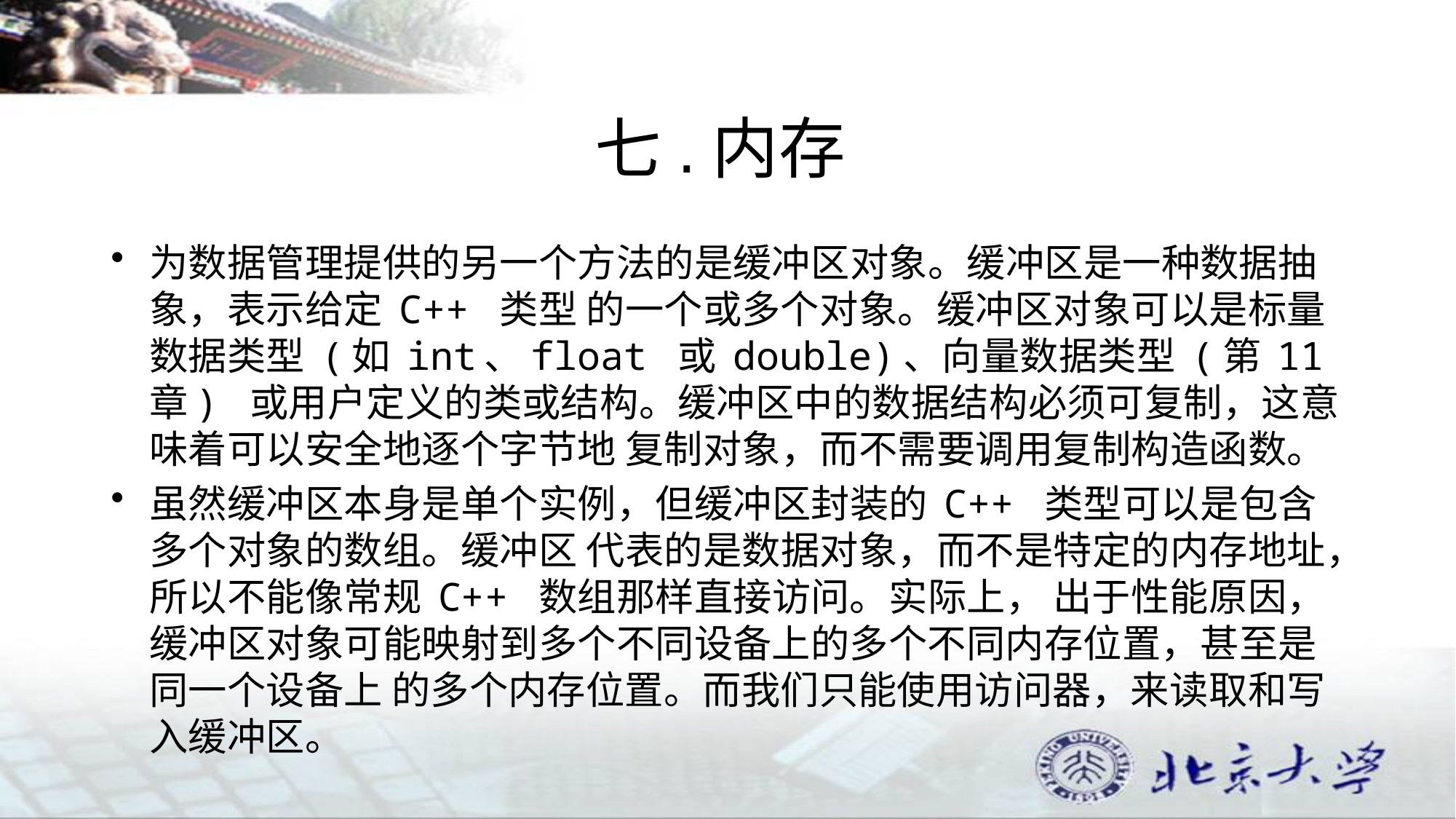

# 七.内存
为数据管理提供的另一个方法的是缓冲区对象。缓冲区是一种数据抽象，表示给定 C++ 类型 的一个或多个对象。缓冲区对象可以是标量数据类型 (如 int、float 或 double)、向量数据类型 (第 11 章) 或用户定义的类或结构。缓冲区中的数据结构必须可复制，这意味着可以安全地逐个字节地 复制对象，而不需要调用复制构造函数。
虽然缓冲区本身是单个实例，但缓冲区封装的 C++ 类型可以是包含多个对象的数组。缓冲区 代表的是数据对象，而不是特定的内存地址，所以不能像常规 C++ 数组那样直接访问。实际上， 出于性能原因，缓冲区对象可能映射到多个不同设备上的多个不同内存位置，甚至是同一个设备上 的多个内存位置。而我们只能使用访问器，来读取和写入缓冲区。